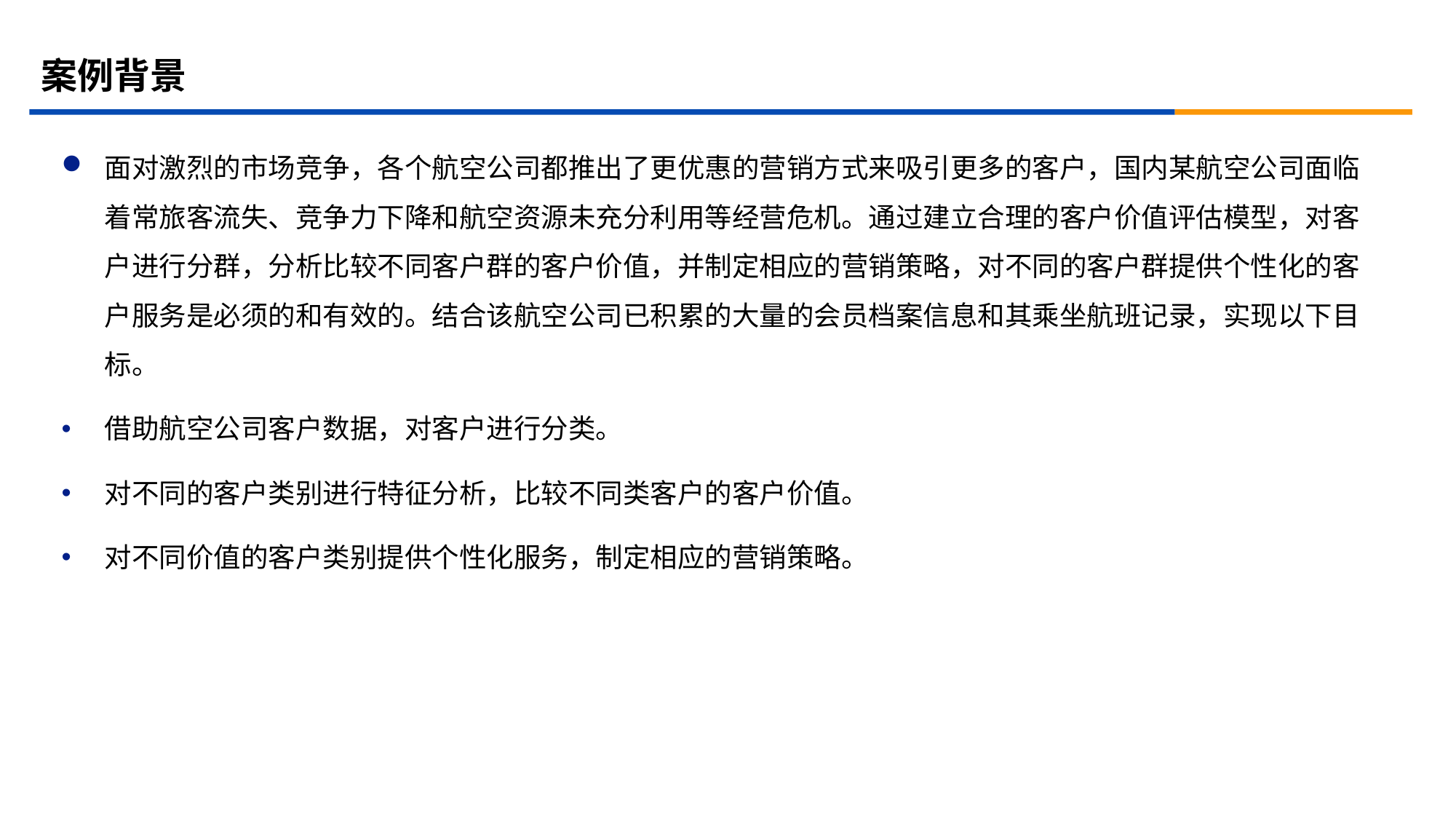

# 案例背景
面对激烈的市场竞争，各个航空公司都推出了更优惠的营销方式来吸引更多的客户，国内某航空公司面临着常旅客流失、竞争力下降和航空资源未充分利用等经营危机。通过建立合理的客户价值评估模型，对客户进行分群，分析比较不同客户群的客户价值，并制定相应的营销策略，对不同的客户群提供个性化的客户服务是必须的和有效的。结合该航空公司已积累的大量的会员档案信息和其乘坐航班记录，实现以下目标。
借助航空公司客户数据，对客户进行分类。
对不同的客户类别进行特征分析，比较不同类客户的客户价值。
对不同价值的客户类别提供个性化服务，制定相应的营销策略。